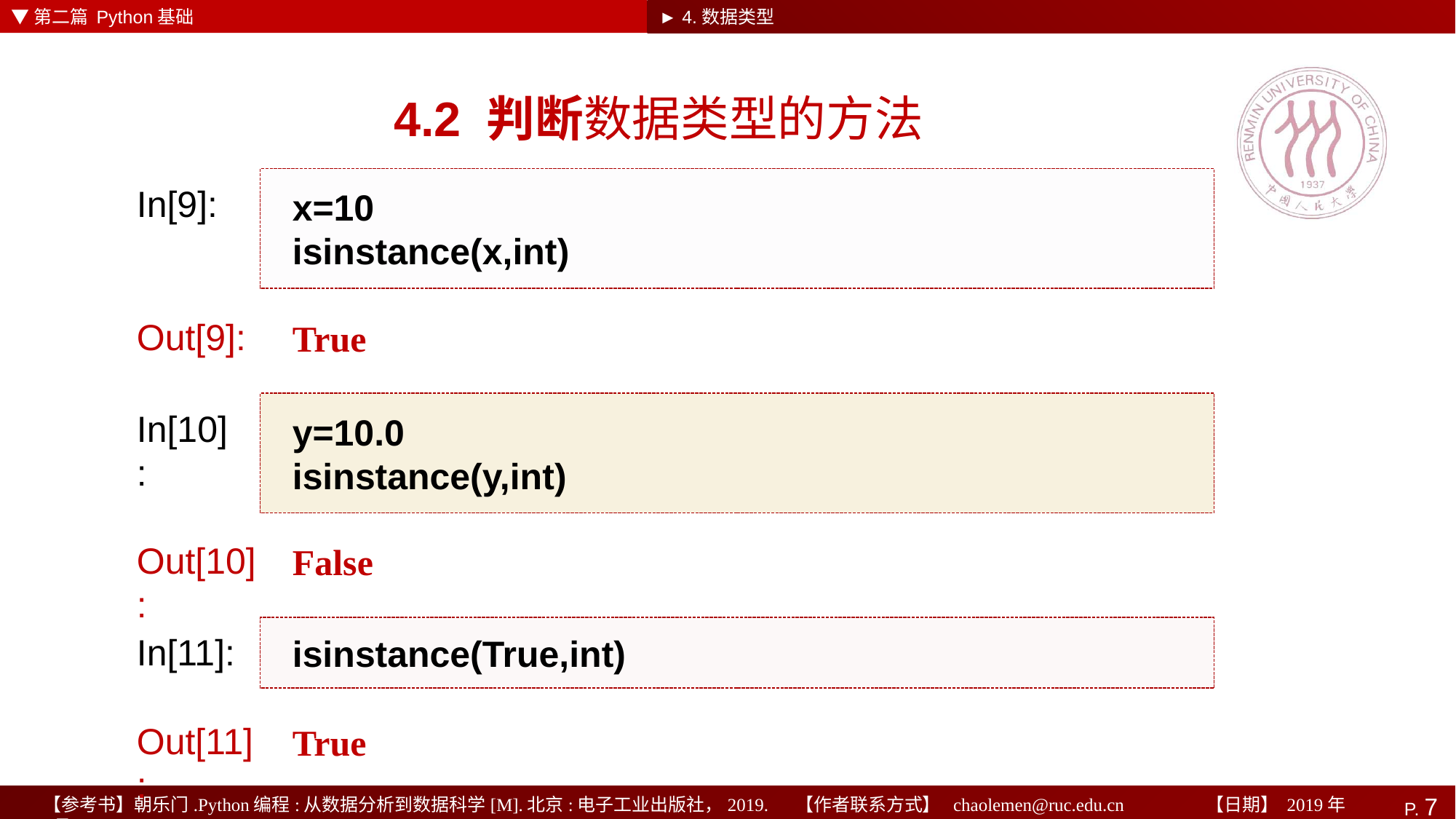

▼第二篇 Python基础
► 4.数据类型
# 4.2 判断数据类型的方法
x=10
isinstance(x,int)
In[9]:
True
Out[9]:
y=10.0
isinstance(y,int)
In[10]:
False
Out[10]:
isinstance(True,int)
In[11]:
True
Out[11]: